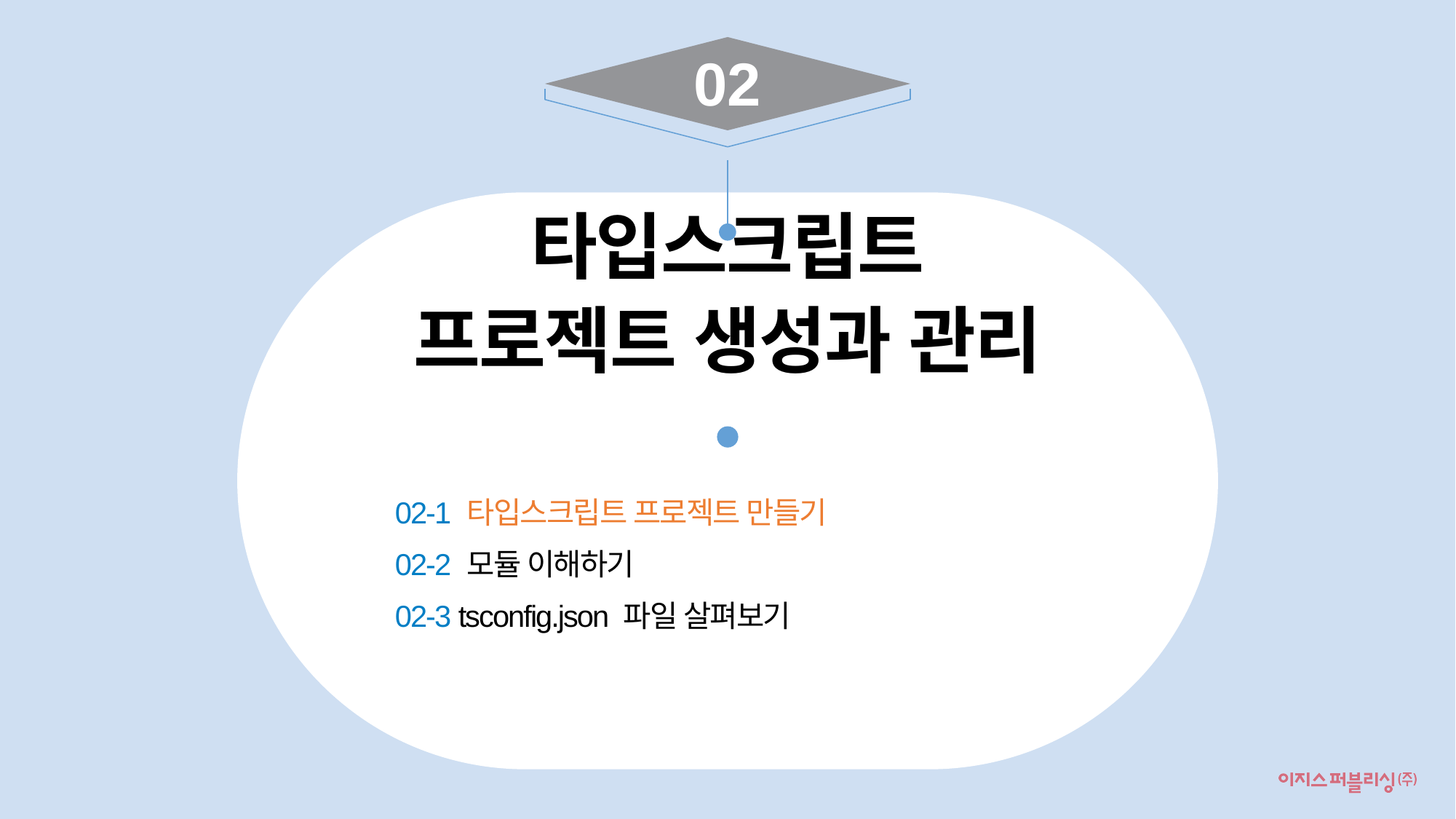

02
타입스크립트
프로젝트 생성과 관리
02-1 타입스크립트 프로젝트 만들기
02-2 모듈 이해하기
02-3 tsconfig.json 파일 살펴보기